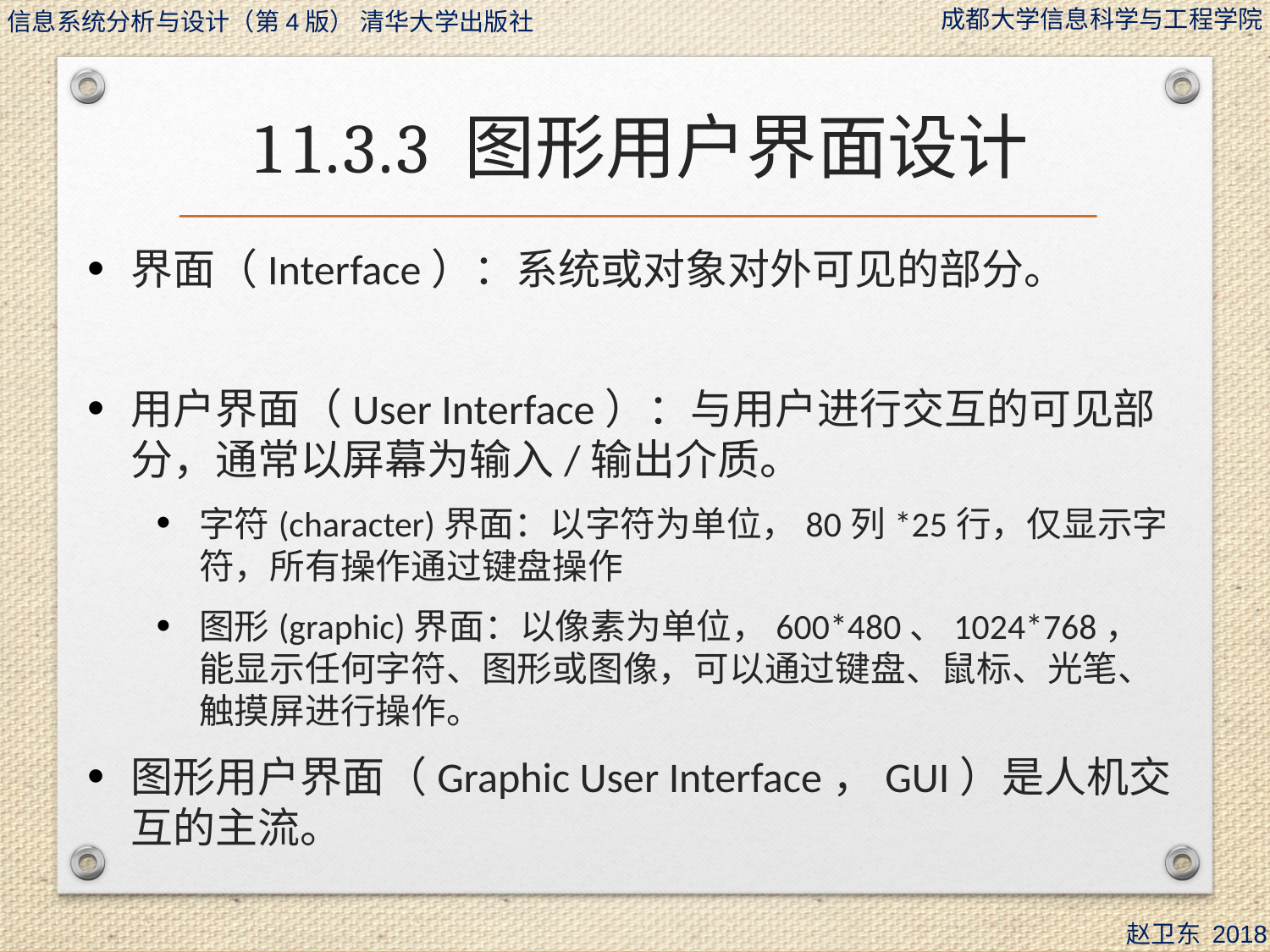

# 11.3.3 图形用户界面设计
界面（Interface）：系统或对象对外可见的部分。

用户界面（User Interface）：与用户进行交互的可见部分，通常以屏幕为输入/输出介质。
字符(character)界面：以字符为单位，80列*25行，仅显示字符，所有操作通过键盘操作
图形(graphic)界面：以像素为单位，600*480、1024*768，能显示任何字符、图形或图像，可以通过键盘、鼠标、光笔、触摸屏进行操作。
图形用户界面（Graphic User Interface，GUI）是人机交互的主流。